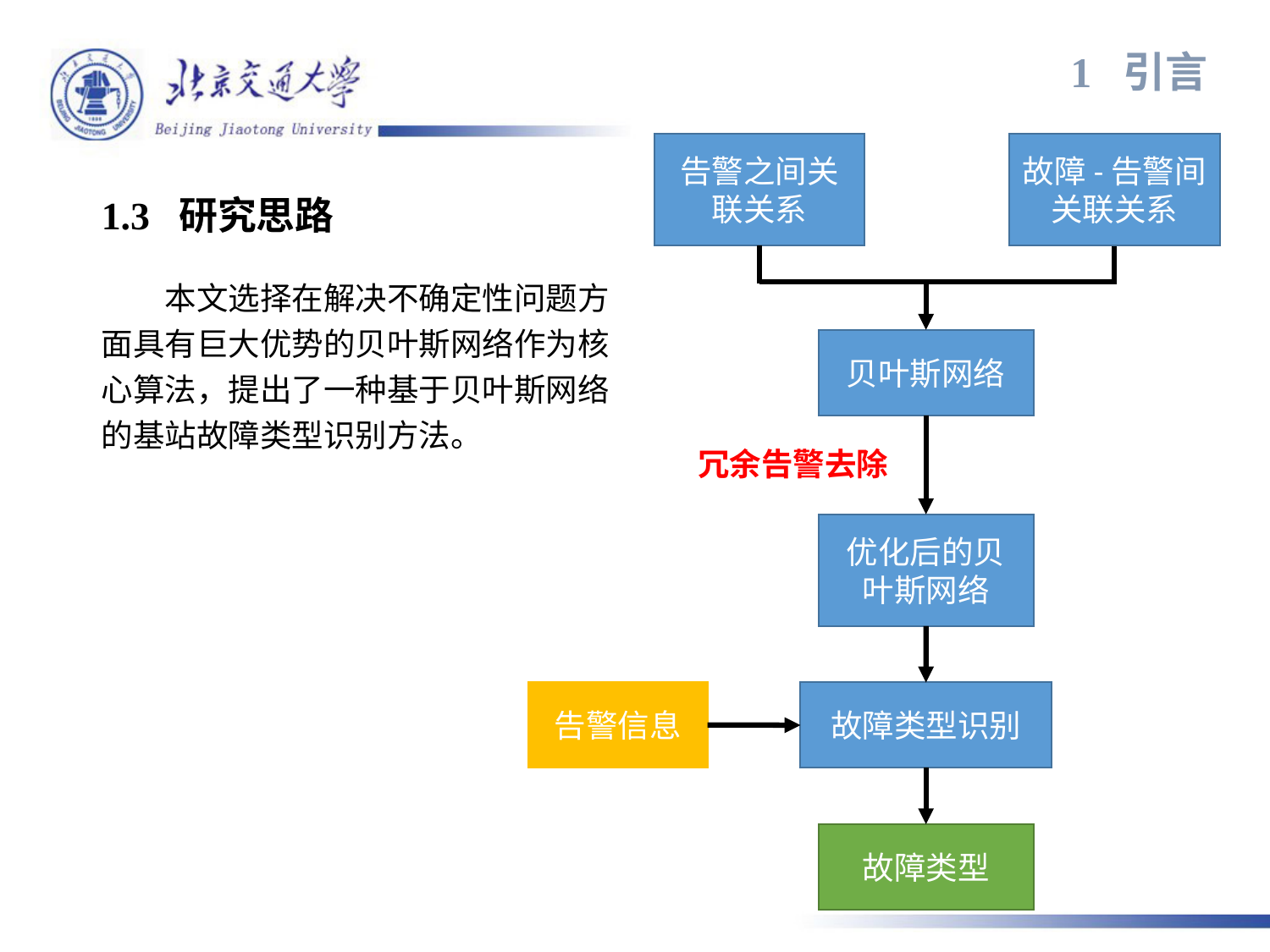

1  引言
告警之间关联关系
故障-告警间关联关系
贝叶斯网络
冗余告警去除
优化后的贝叶斯网络
告警信息
故障类型识别
故障类型
1.3  研究思路
本文选择在解决不确定性问题方面具有巨大优势的贝叶斯网络作为核心算法，提出了一种基于贝叶斯网络的基站故障类型识别方法。